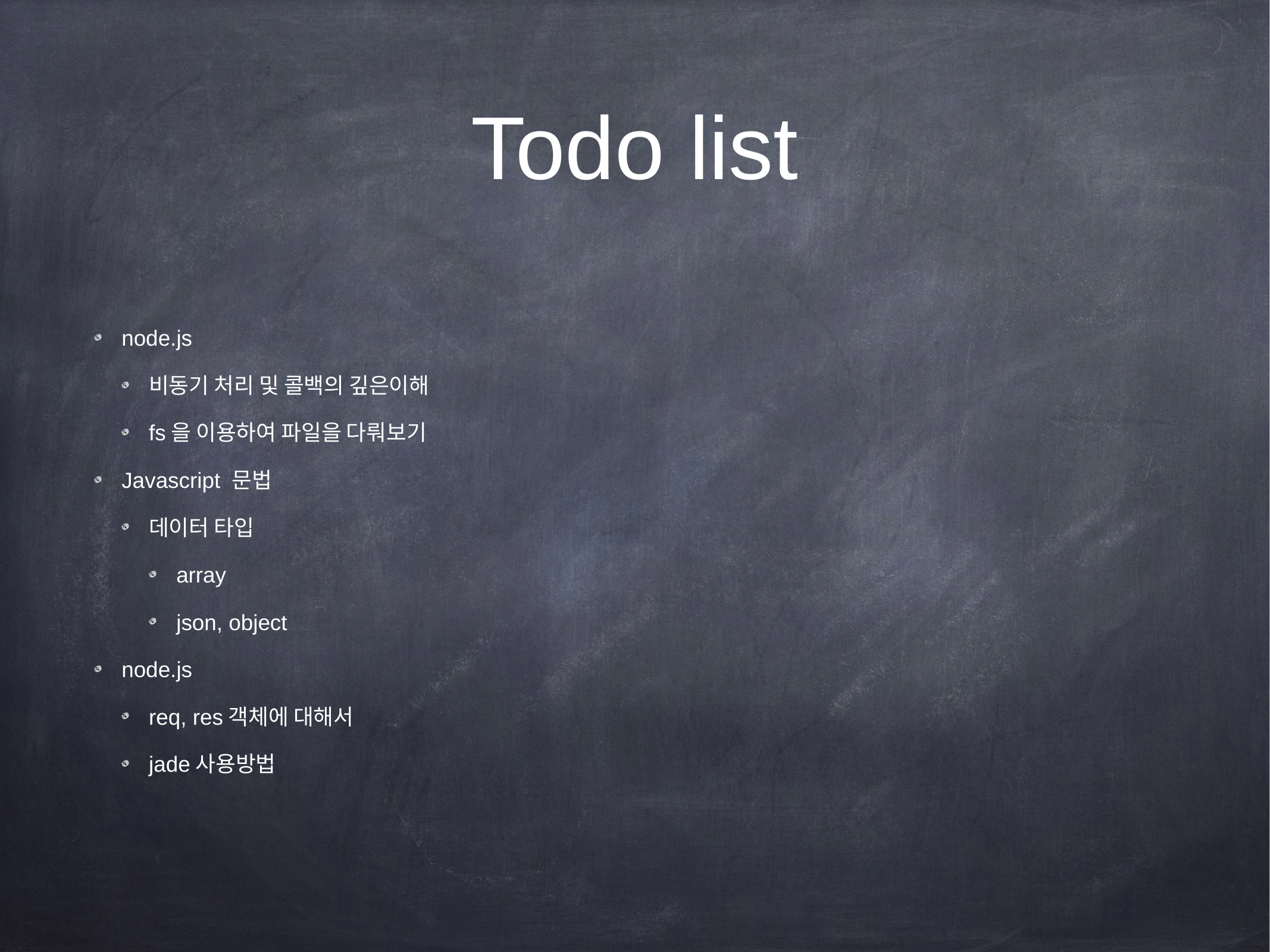

# Todo list
node.js
비동기 처리 및 콜백의 깊은이해
fs을 이용하여 파일을 다뤄보기
Javascript 문법
데이터 타입
array
json, object
node.js
req, res객체에 대해서
jade사용방법